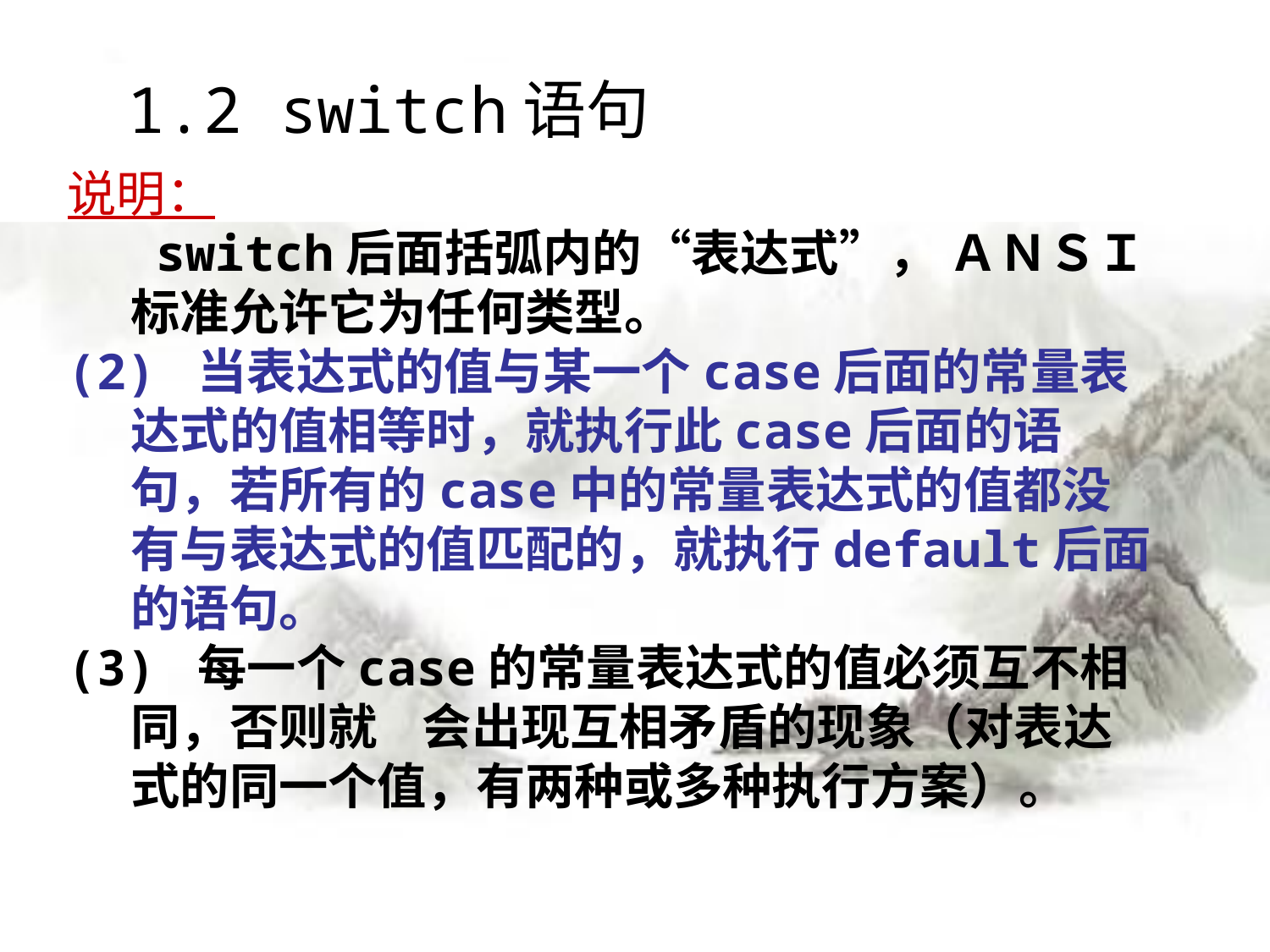

# 1.2 switch语句
说明：
   switch后面括弧内的“表达式”， ＡＮＳＩ标准允许它为任何类型。
(2) 当表达式的值与某一个case后面的常量表达式的值相等时，就执行此case后面的语句，若所有的case中的常量表达式的值都没有与表达式的值匹配的，就执行default后面的语句。
(3) 每一个case的常量表达式的值必须互不相同，否则就    会出现互相矛盾的现象（对表达式的同一个值，有两种或多种执行方案）。